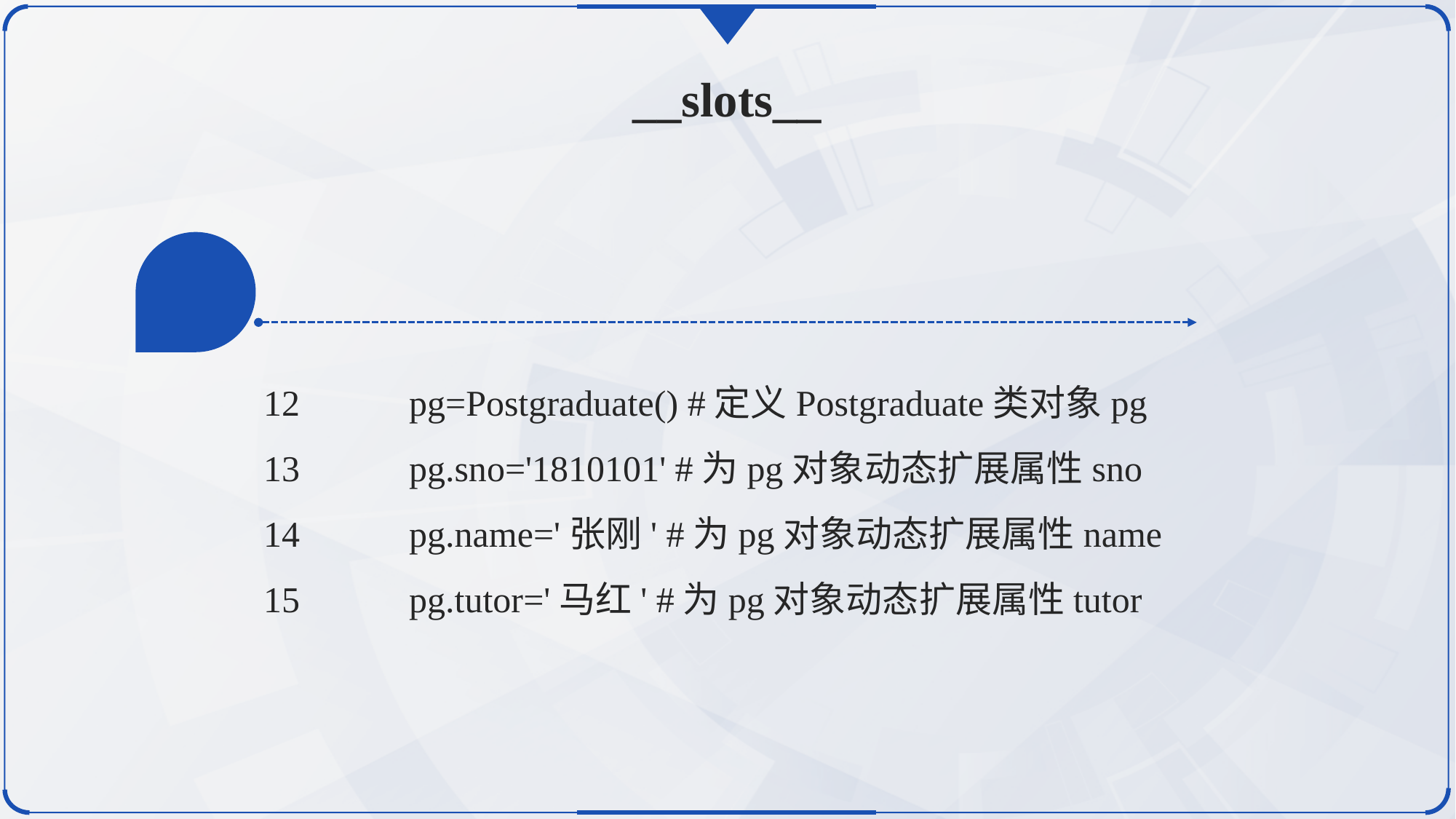

__slots__

12	    pg=Postgraduate() #定义Postgraduate类对象pg
13	    pg.sno='1810101' #为pg对象动态扩展属性sno
14	    pg.name='张刚' #为pg对象动态扩展属性name
15	    pg.tutor='马红' #为pg对象动态扩展属性tutor